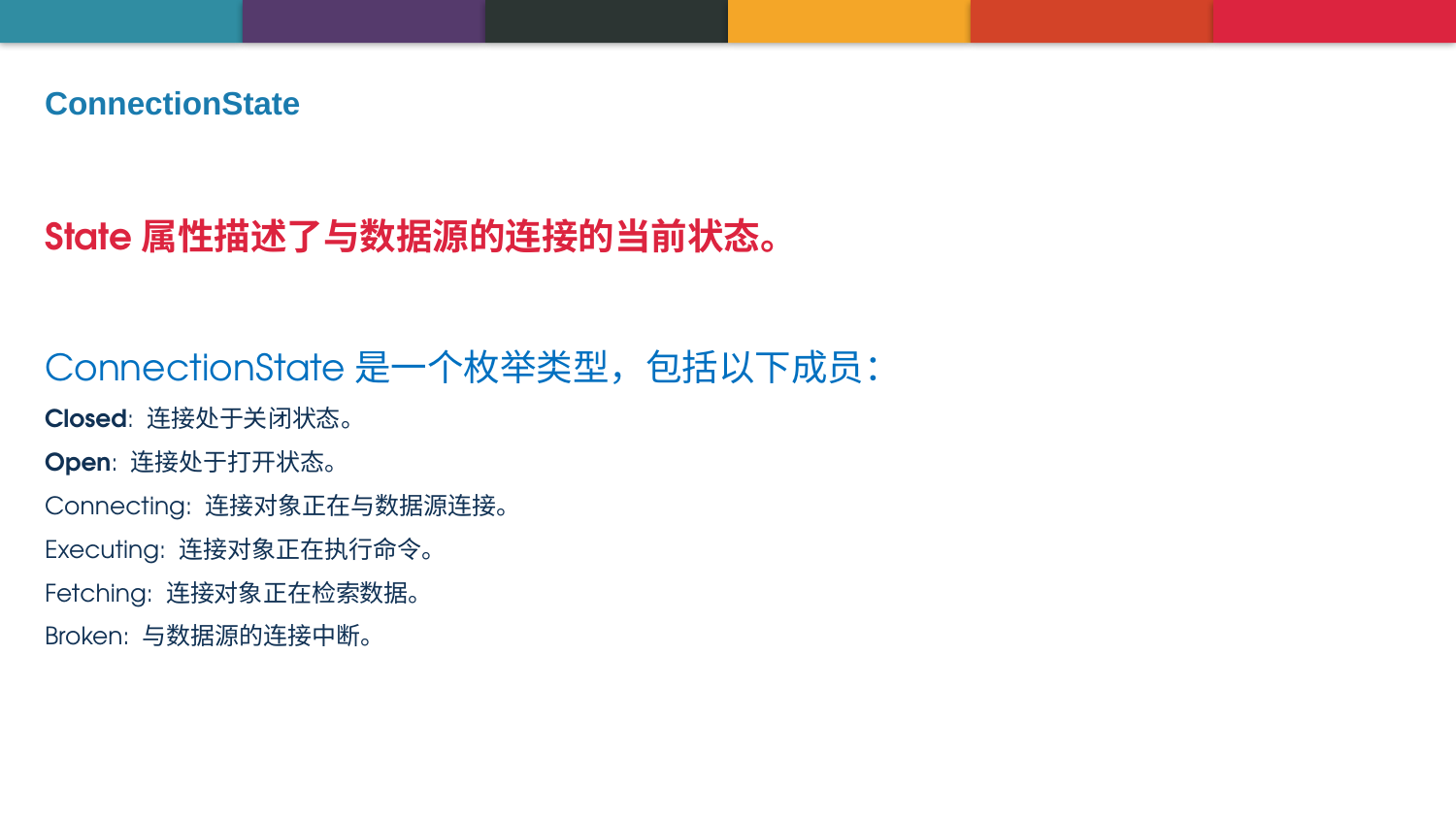

ConnectionState

State属性描述了与数据源的连接的当前状态。

ConnectionState是一个枚举类型，包括以下成员：
Closed: 连接处于关闭状态。
Open: 连接处于打开状态。
Connecting: 连接对象正在与数据源连接。
Executing: 连接对象正在执行命令。
Fetching: 连接对象正在检索数据。
Broken: 与数据源的连接中断。